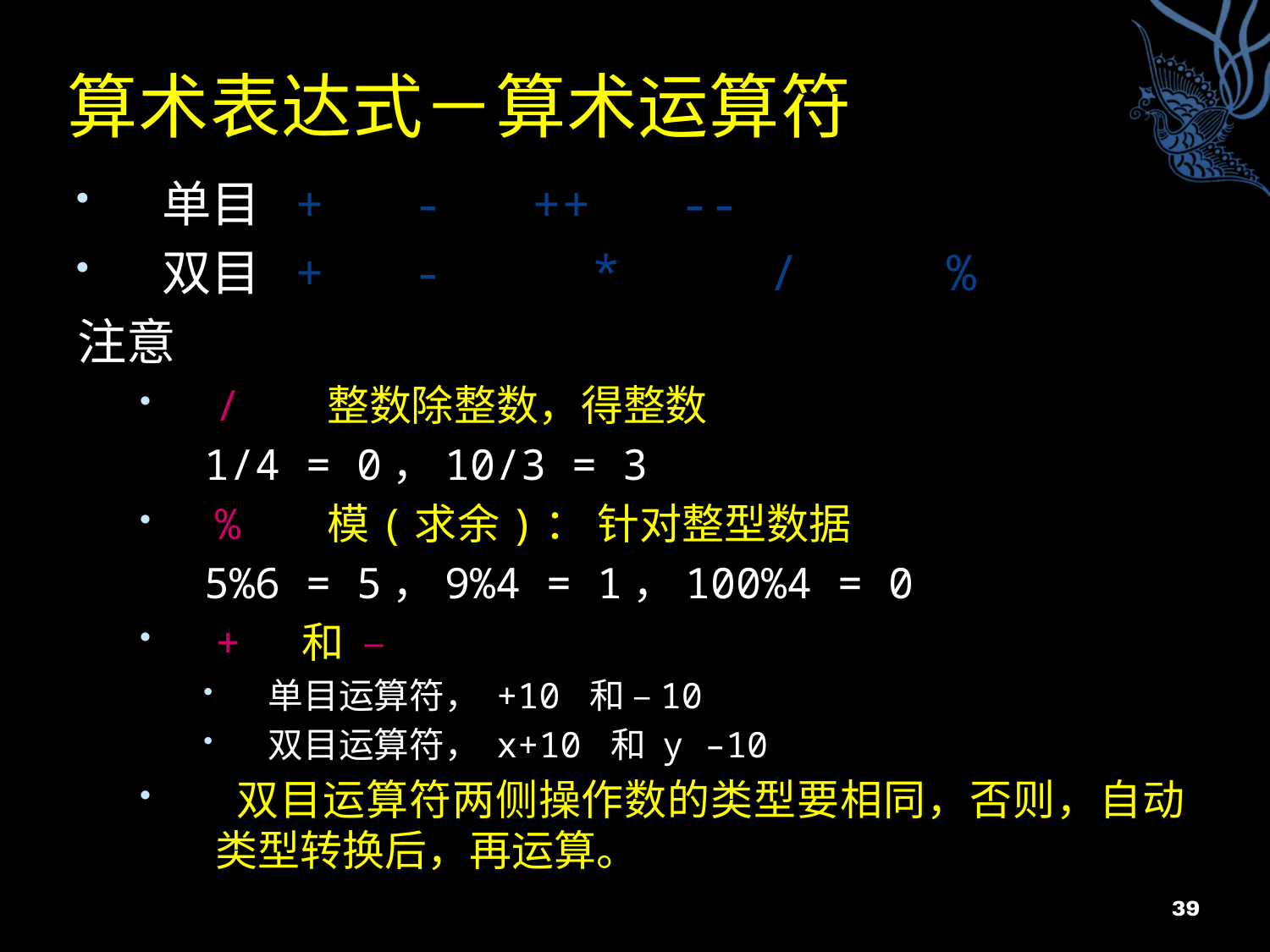

# 算术表达式－算术运算符
单目  +   -   ++   --
双目  +   -     *     /     %
注意
/   整数除整数，得整数
1/4 = 0，10/3 = 3
%   模(求余)： 针对整型数据
5%6 = 5，9%4 = 1，100%4 = 0
+  和  –
单目运算符， +10 和 –10
双目运算符， x+10 和 y –10
 双目运算符两侧操作数的类型要相同，否则，自动类型转换后，再运算。
39